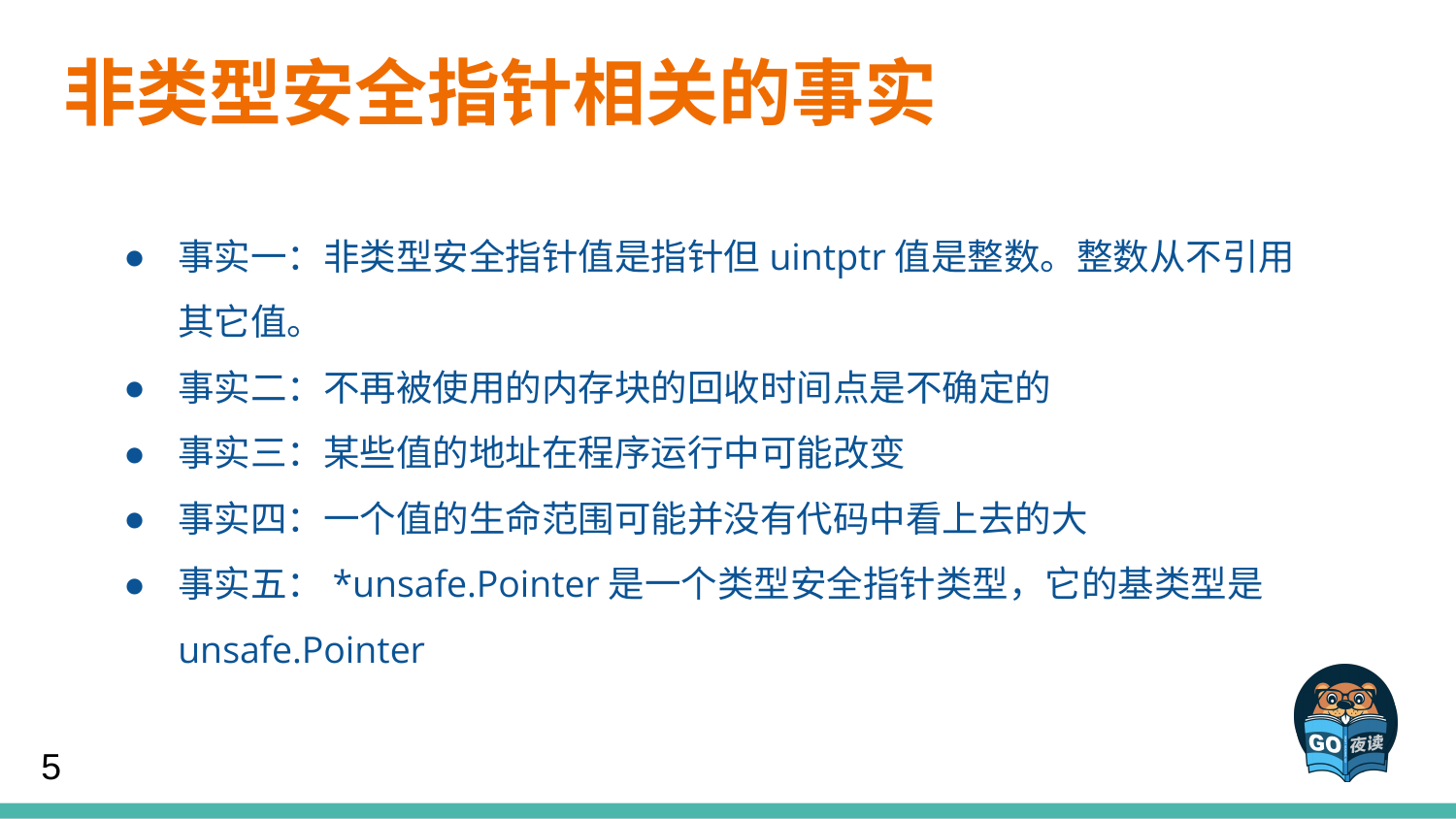

非类型安全指针相关的事实
事实一：非类型安全指针值是指针但uintptr值是整数。整数从不引用其它值。
事实二：不再被使用的内存块的回收时间点是不确定的
事实三：某些值的地址在程序运行中可能改变
事实四：一个值的生命范围可能并没有代码中看上去的大
事实五：*unsafe.Pointer是一个类型安全指针类型，它的基类型是unsafe.Pointer
5